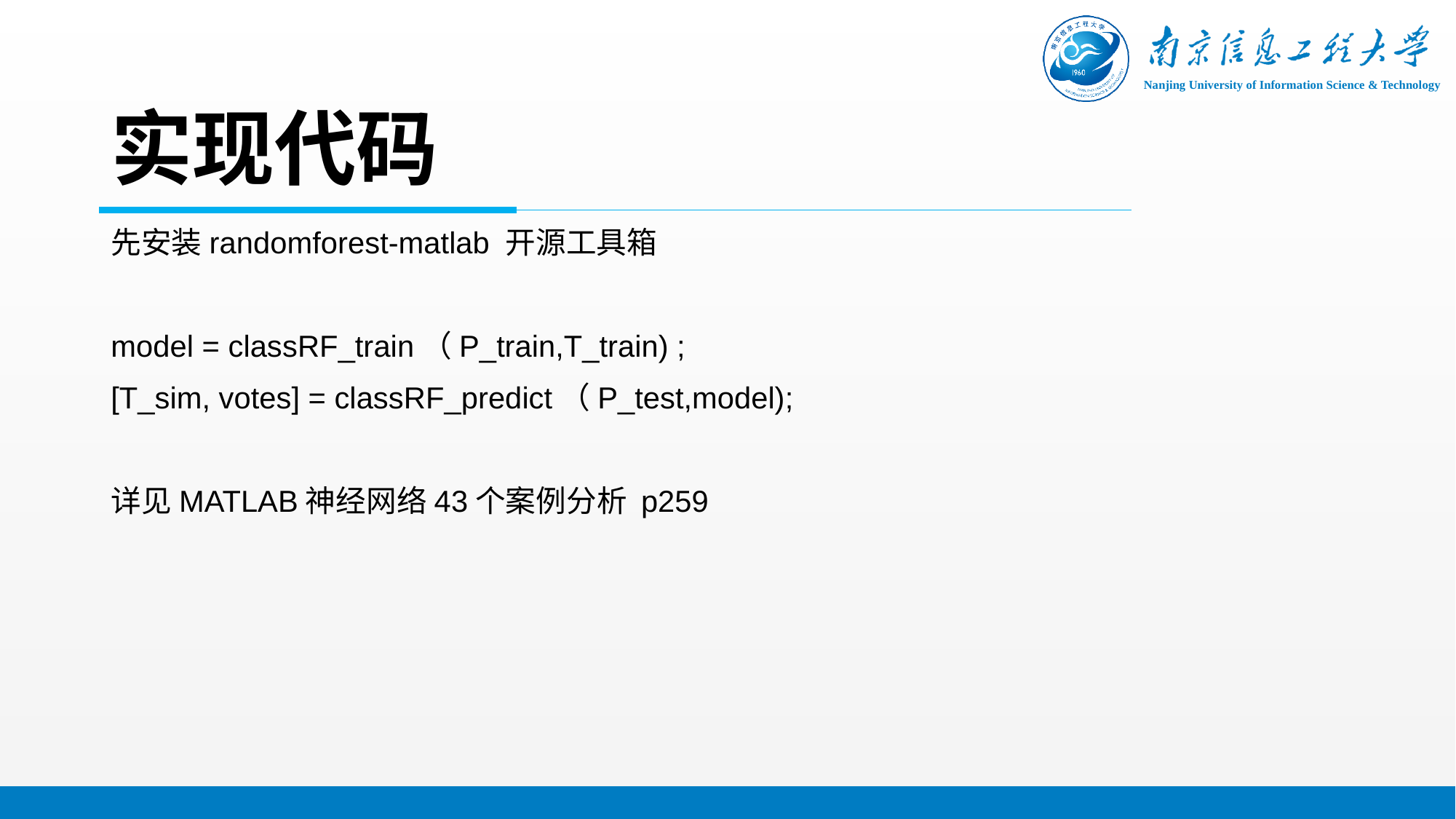

# 实现代码
先安装randomforest-matlab 开源工具箱

model = classRF_train（P_train,T_train) ;
[T_sim, votes] = classRF_predict（P_test,model);

详见MATLAB神经网络43个案例分析 p259